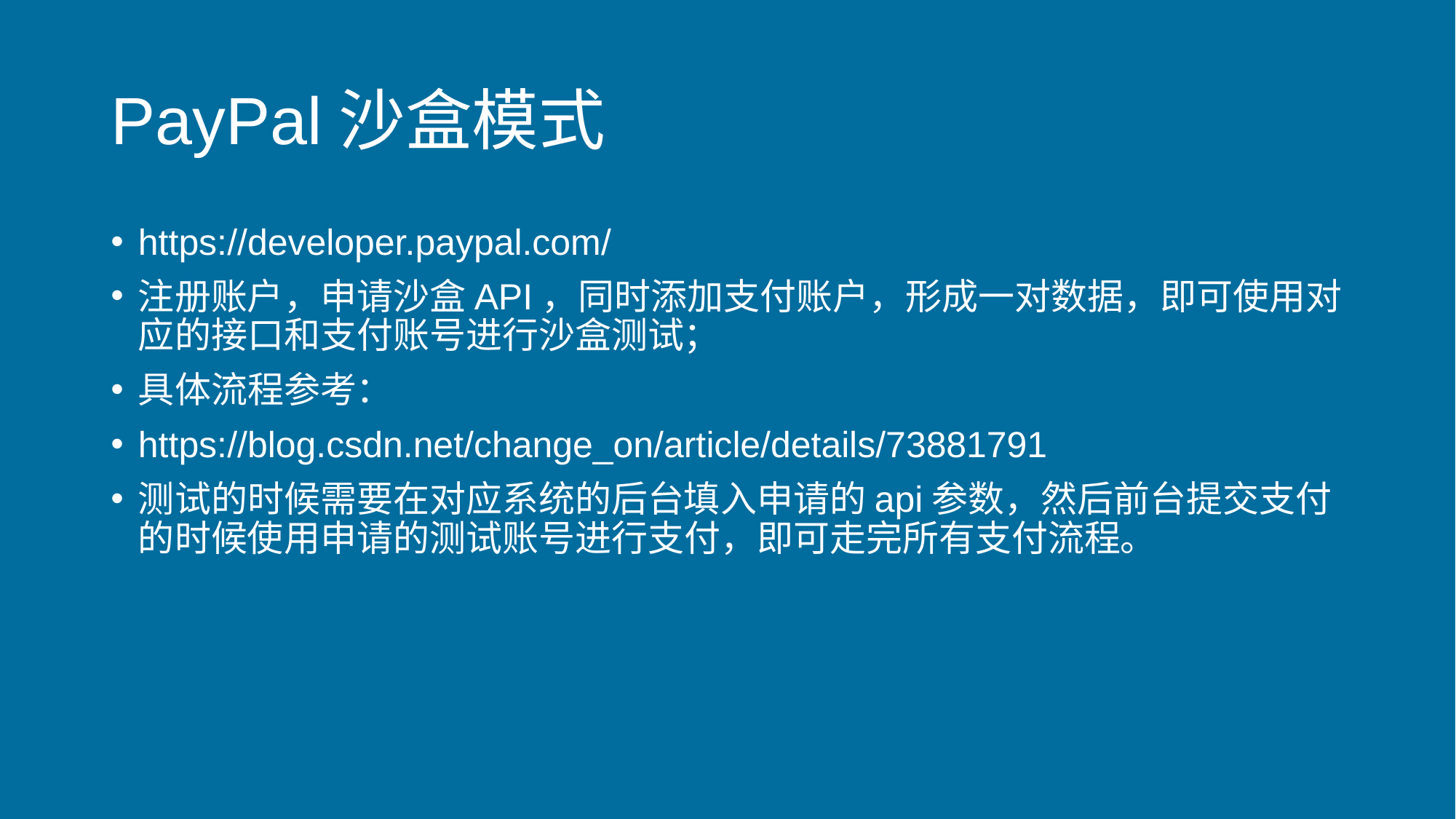

# PayPal沙盒模式
https://developer.paypal.com/
注册账户，申请沙盒API，同时添加支付账户，形成一对数据，即可使用对应的接口和支付账号进行沙盒测试；
具体流程参考：
https://blog.csdn.net/change_on/article/details/73881791
测试的时候需要在对应系统的后台填入申请的api参数，然后前台提交支付的时候使用申请的测试账号进行支付，即可走完所有支付流程。